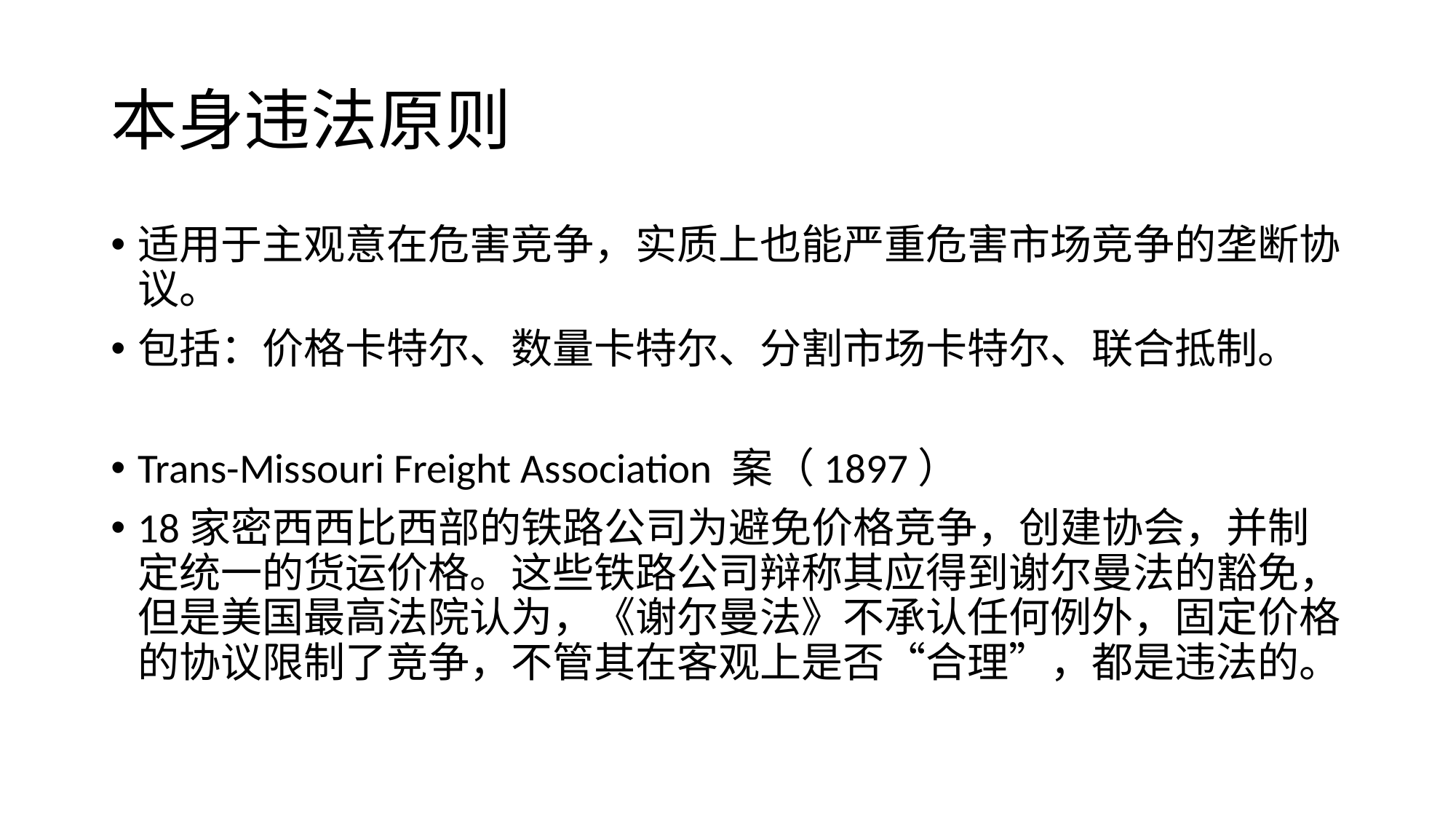

# 本身违法原则
适用于主观意在危害竞争，实质上也能严重危害市场竞争的垄断协议。
包括：价格卡特尔、数量卡特尔、分割市场卡特尔、联合抵制。

Trans-Missouri Freight Association 案（1897）
18家密西西比西部的铁路公司为避免价格竞争，创建协会，并制定统一的货运价格。这些铁路公司辩称其应得到谢尔曼法的豁免，但是美国最高法院认为，《谢尔曼法》不承认任何例外，固定价格的协议限制了竞争，不管其在客观上是否“合理”，都是违法的。